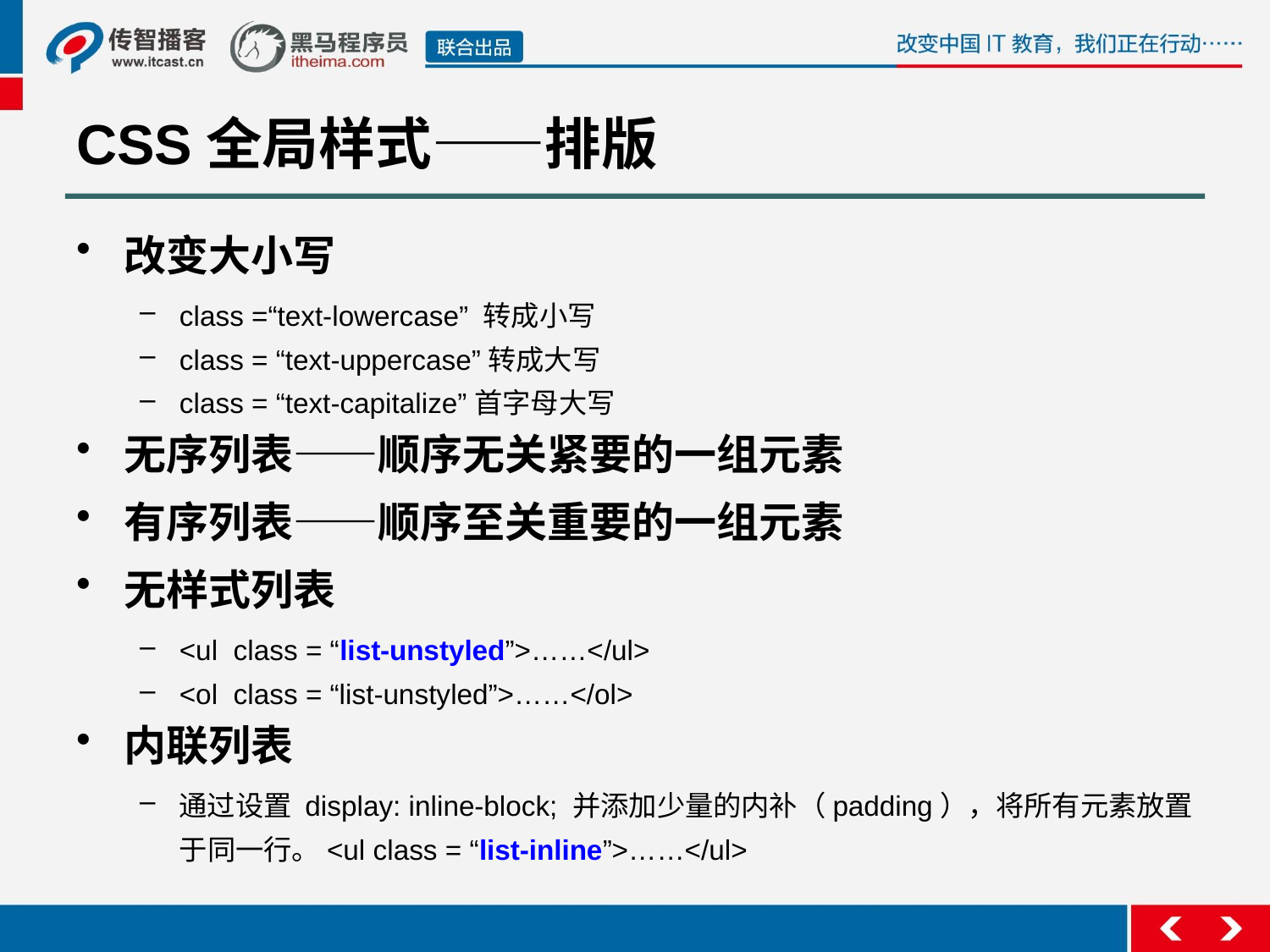

# CSS全局样式——排版
改变大小写
class =“text-lowercase” 转成小写
class = “text-uppercase”转成大写
class = “text-capitalize”首字母大写
无序列表——顺序无关紧要的一组元素
有序列表——顺序至关重要的一组元素
无样式列表
<ul  class = “list-unstyled”>……</ul>
<ol  class = “list-unstyled”>……</ol>
内联列表
通过设置 display: inline-block; 并添加少量的内补（padding），将所有元素放置于同一行。<ul class = “list-inline”>……</ul>